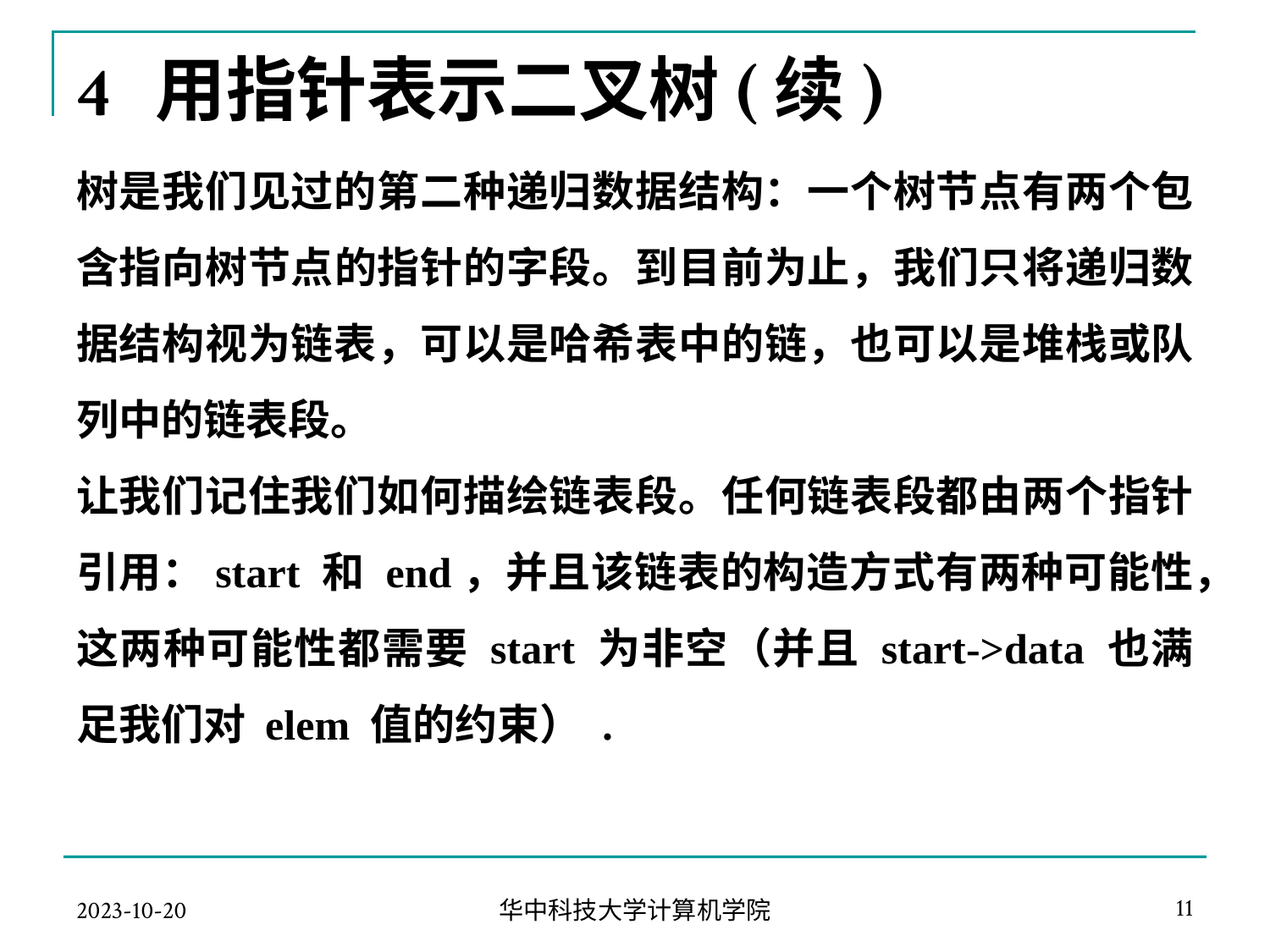

# 4  用指针表示二叉树(续)
树是我们见过的第二种递归数据结构：一个树节点有两个包含指向树节点的指针的字段。到目前为止，我们只将递归数据结构视为链表，可以是哈希表中的链，也可以是堆栈或队列中的链表段。
让我们记住我们如何描绘链表段。任何链表段都由两个指针引用：start 和 end，并且该链表的构造方式有两种可能性，这两种可能性都需要 start 为非空（并且 start->data 也满足我们对 elem 值的约束） .
2023-10-20
11
华中科技大学计算机学院